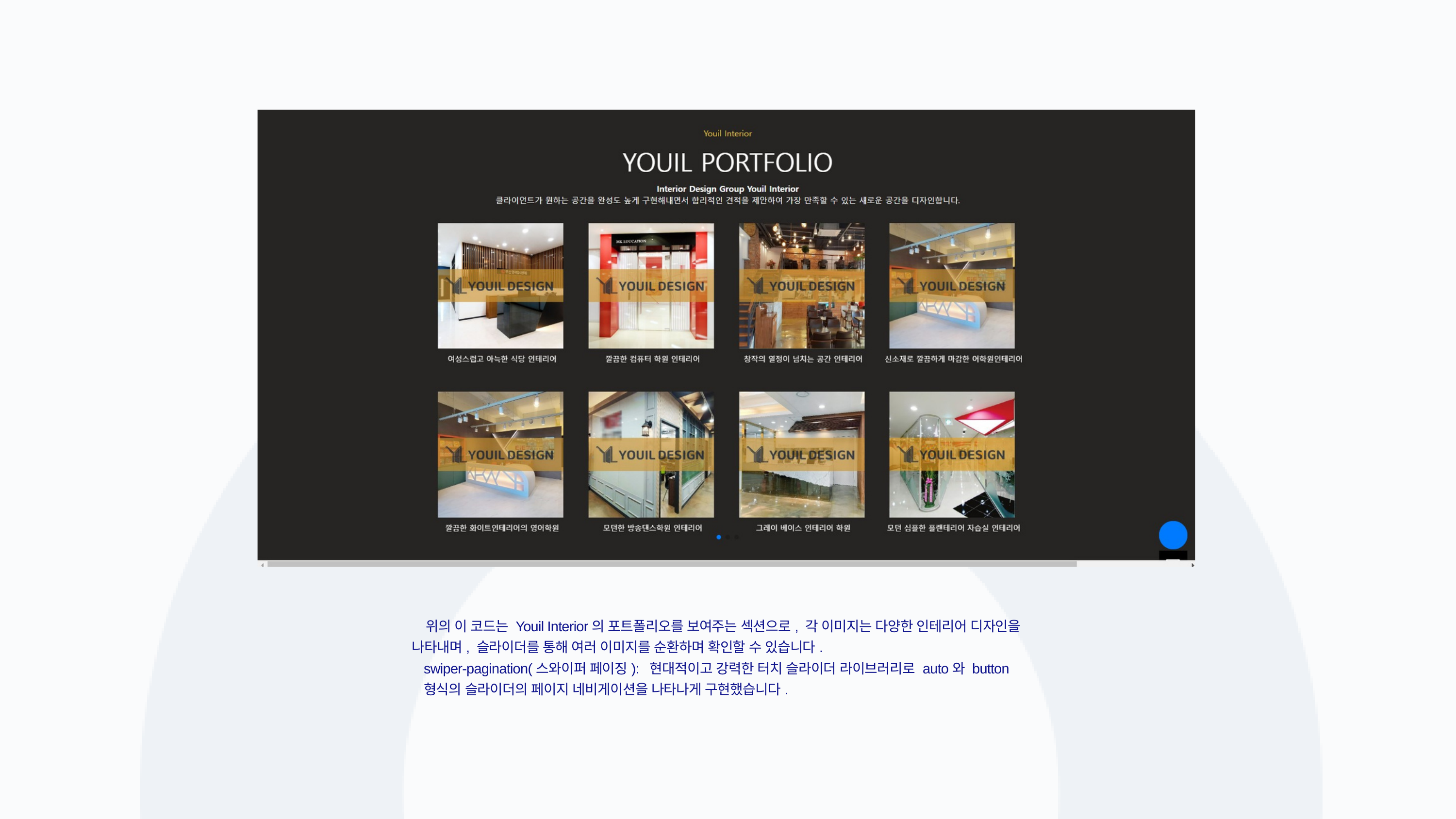

위의 이 코드는 Youil Interior의 포트폴리오를 보여주는 섹션으로, 각 이미지는 다양한 인테리어 디자인을 나타내며, 슬라이더를 통해 여러 이미지를 순환하며 확인할 수 있습니다.
swiper-pagination(스와이퍼 페이징):  현대적이고 강력한 터치 슬라이더 라이브러리로 auto와 button 형식의 슬라이더의 페이지 네비게이션을 나타나게 구현했습니다.